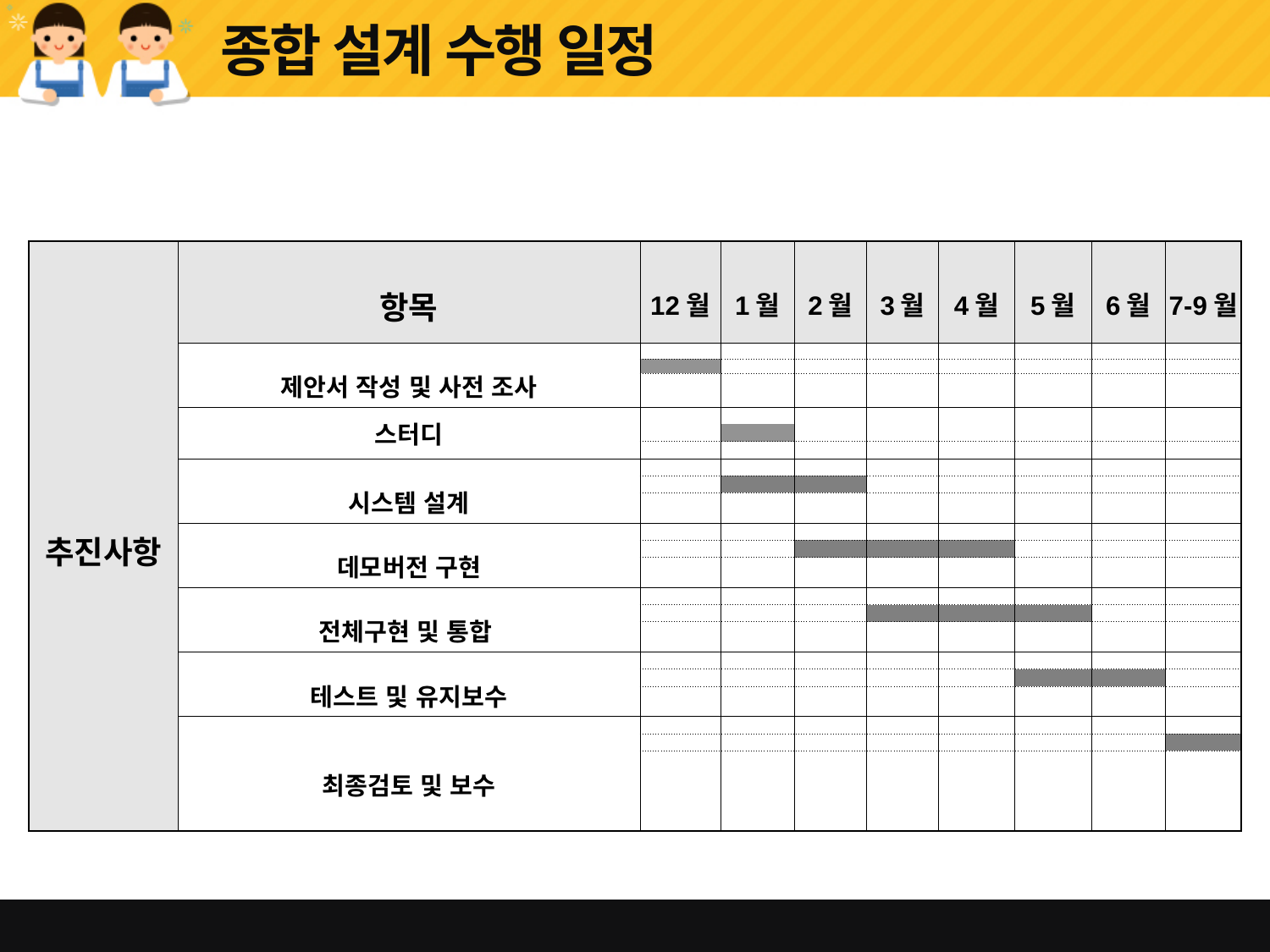

# 종합 설계 수행 일정
| 추진사항 | 항목 | 12월 | 1월 | 2월 | 3월 | 4월 | 5월 | 6월 | 7-9월 |
| --- | --- | --- | --- | --- | --- | --- | --- | --- | --- |
|  | 제안서 작성 및 사전 조사 |  |  |  |  |  |  |  |  |
|  |  |  |  |  |  |  |  |  |  |
|  |  |  |  |  |  |  |  |  |  |
|  | 스터디 |  |  |  |  |  |  |  |  |
|  |  |  |  |  |  |  |  |  |  |
|  |  |  |  |  |  |  |  |  |  |
|  | 시스템 설계 |  |  |  |  |  |  |  |  |
|  |  |  |  |  |  |  |  |  |  |
|  |  |  |  |  |  |  |  |  |  |
|  | 데모버전 구현 |  |  |  |  |  |  |  |  |
|  |  |  |  |  |  |  |  |  |  |
|  |  |  |  |  |  |  |  |  |  |
|  | 전체구현 및 통합 |  |  |  |  |  |  |  |  |
|  |  |  |  |  |  |  |  |  |  |
|  |  |  |  |  |  |  |  |  |  |
|  | 테스트 및 유지보수 |  |  |  |  |  |  |  |  |
|  |  |  |  |  |  |  |  |  |  |
|  |  |  |  |  |  |  |  |  |  |
|  | 최종검토 및 보수 |  |  |  |  |  |  |  |  |
|  |  |  |  |  |  |  |  |  |  |
|  |  |  |  |  |  |  |  |  |  |